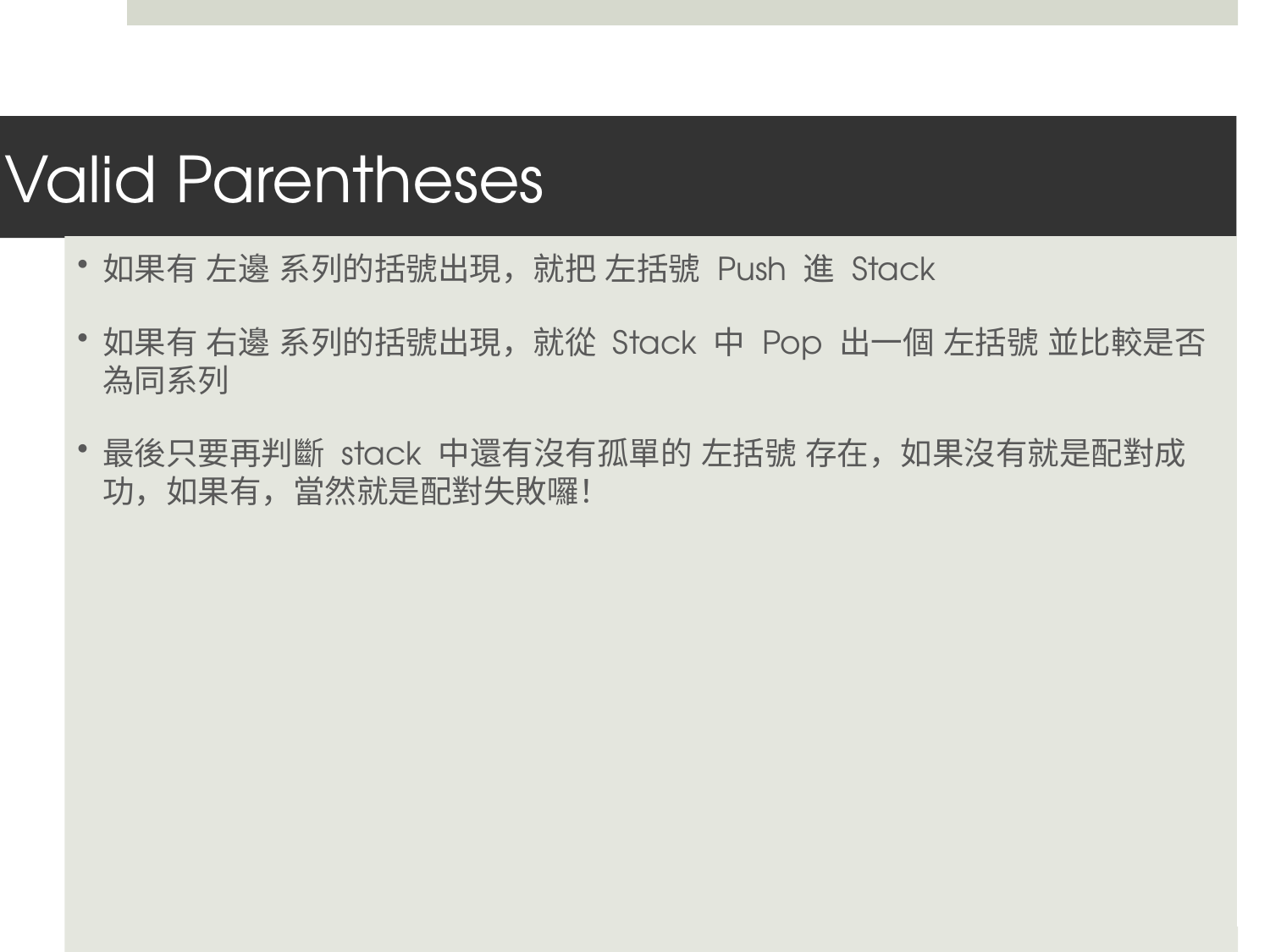

# Valid Parentheses
如果有 左邊 系列的括號出現，就把 左括號 Push 進 Stack
如果有 右邊 系列的括號出現，就從 Stack 中 Pop 出一個 左括號 並比較是否為同系列
最後只要再判斷 stack 中還有沒有孤單的 左括號 存在，如果沒有就是配對成功，如果有，當然就是配對失敗囉！